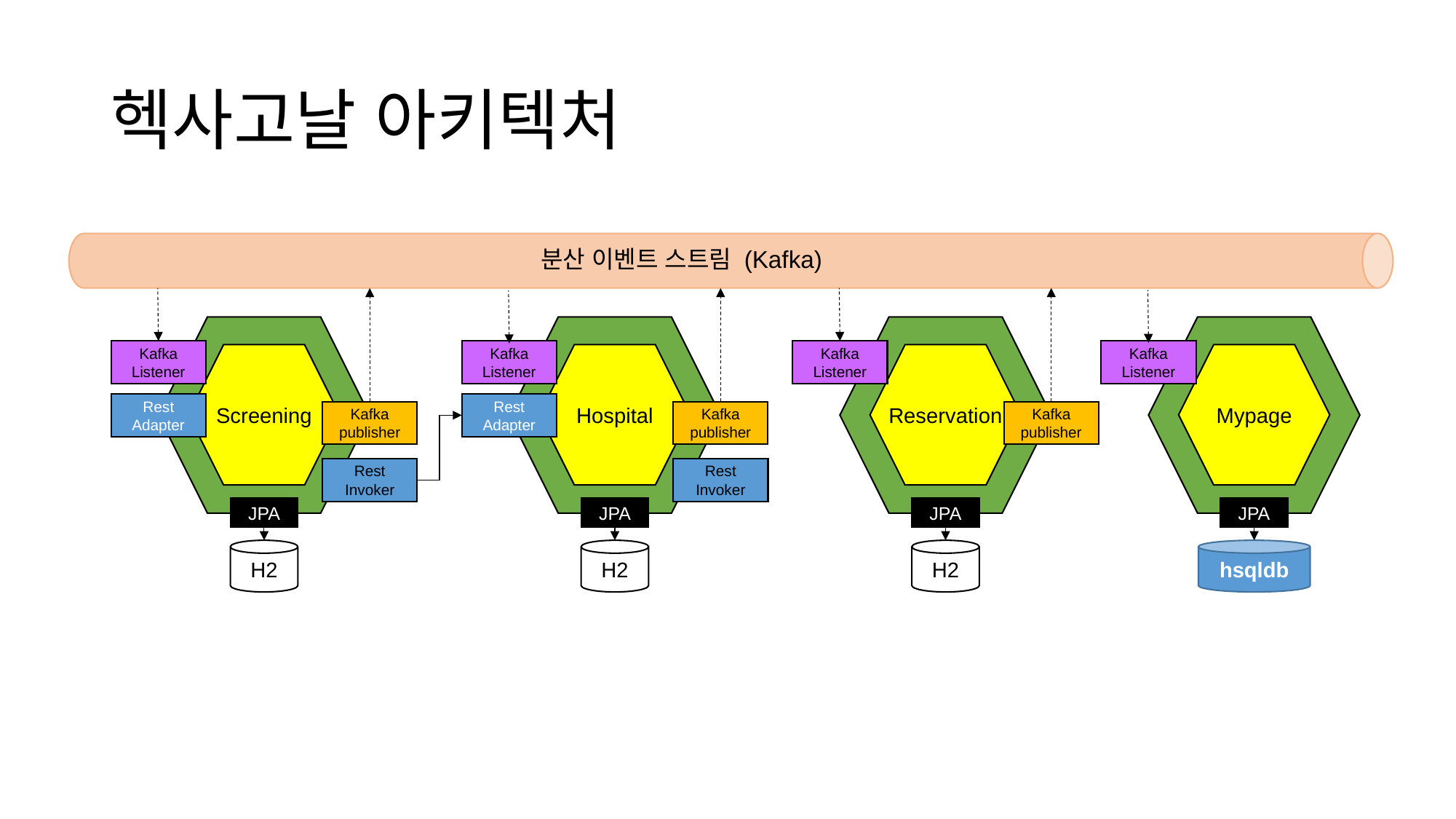

# 헥사고날 아키텍처
분산 이벤트 스트림 (Kafka)

Kafka
Listener
Kafka
Listener
Kafka
Listener
Kafka
Listener
Screening
Hospital
Reservation
Mypage
Rest Adapter
Rest Adapter
Kafka
publisher
Kafka
publisher
Kafka
publisher
Rest Invoker
Rest Invoker
JPA
JPA
JPA
JPA
H2
H2
H2
hsqldb